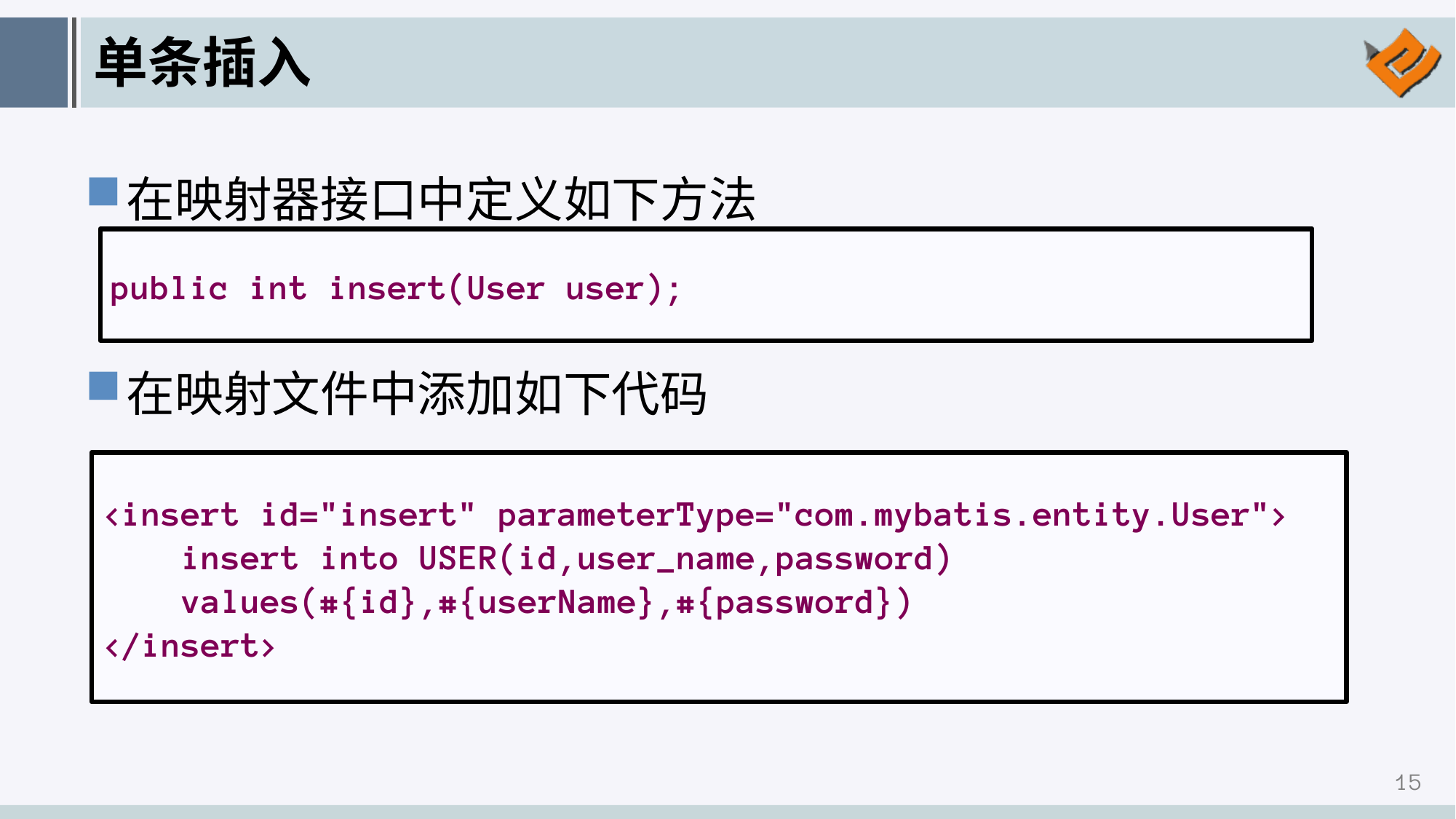

# 单条插入
在映射器接口中定义如下方法

在映射文件中添加如下代码
public int insert(User user);
<insert id="insert" parameterType="com.mybatis.entity.User">
    insert into USER(id,user_name,password)
    values(#{id},#{userName},#{password})
</insert>